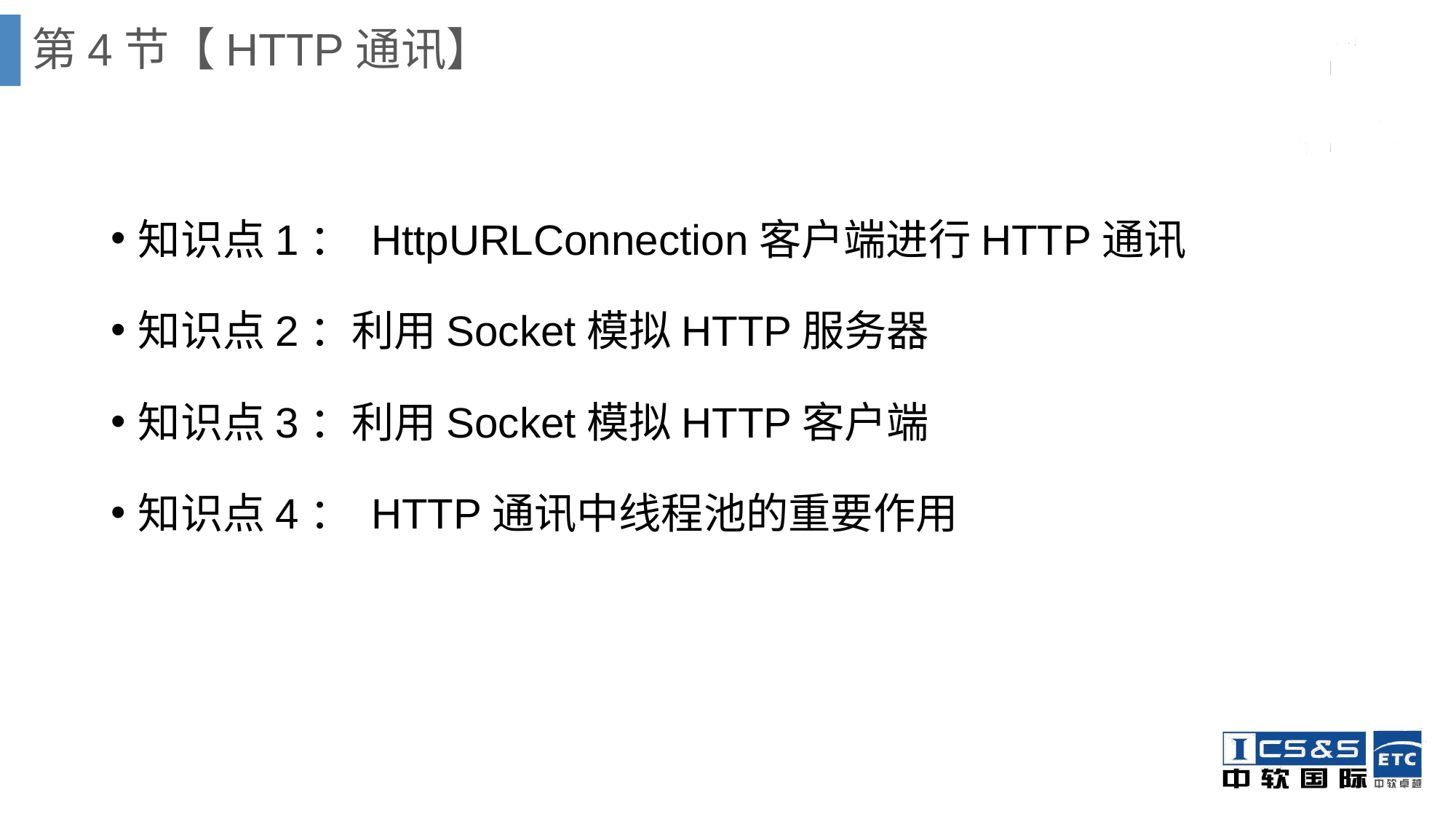

# 第4节【HTTP通讯】
知识点1： HttpURLConnection客户端进行HTTP通讯
知识点2：利用Socket模拟HTTP服务器
知识点3：利用Socket模拟HTTP客户端
知识点4： HTTP通讯中线程池的重要作用